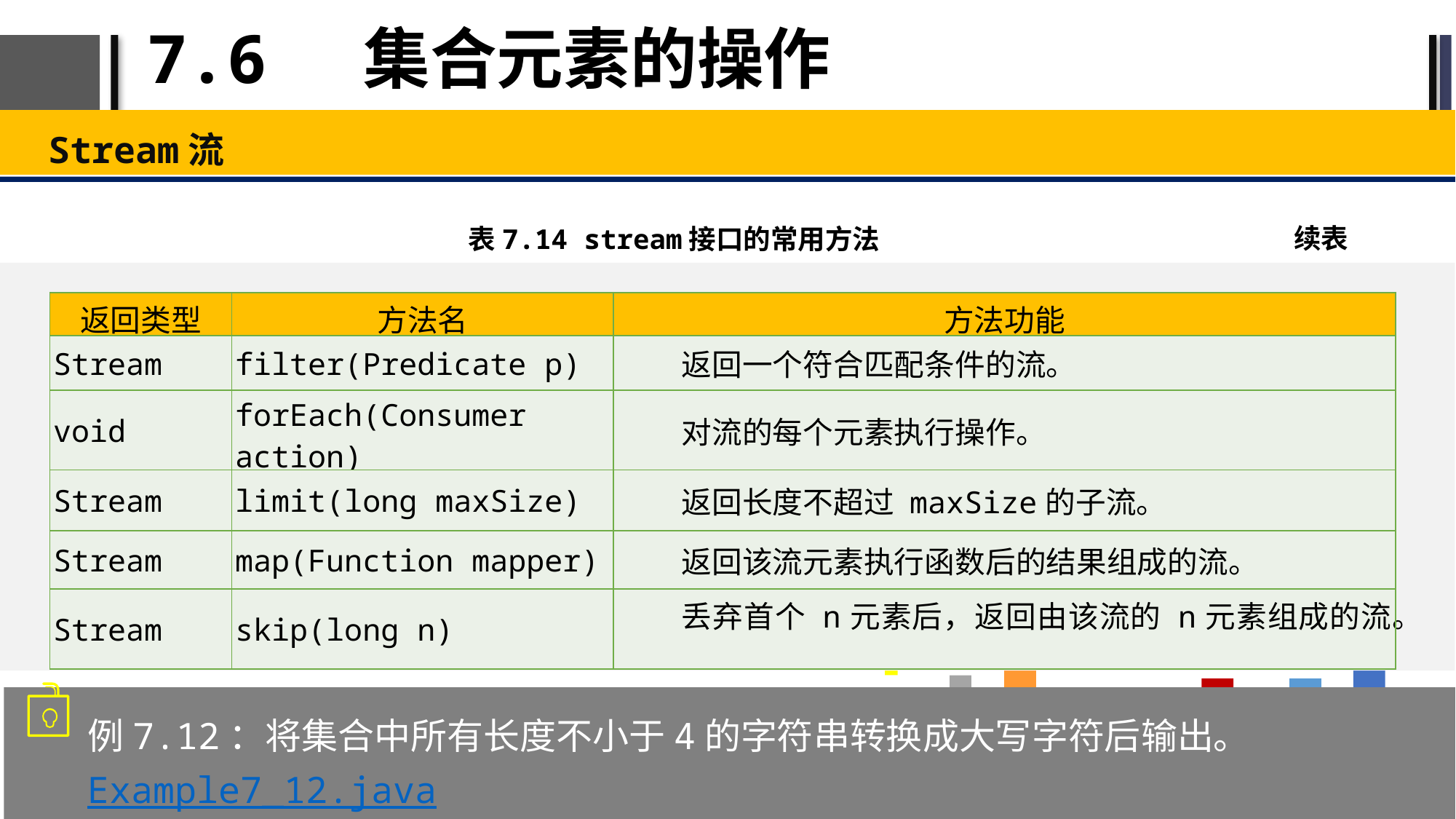

# 7.6  集合元素的操作

Stream流

续表
表7.14 stream接口的常用方法

| 返回类型 | 方法名 | 方法功能 |
| --- | --- | --- |
| Stream | filter(Predicate p) | 返回一个符合匹配条件的流。 |
| void | forEach(Consumer action) | 对流的每个元素执行操作。 |
| Stream | limit(long maxSize) | 返回长度不超过 maxSize的子流。 |
| Stream | map(Function mapper) | 返回该流元素执行函数后的结果组成的流。 |
| Stream | skip(long n) | 丢弃首个 n元素后，返回由该流的 n元素组成的流。 |

例7.12：将集合中所有长度不小于4的字符串转换成大写字符后输出。 Example7_12.java